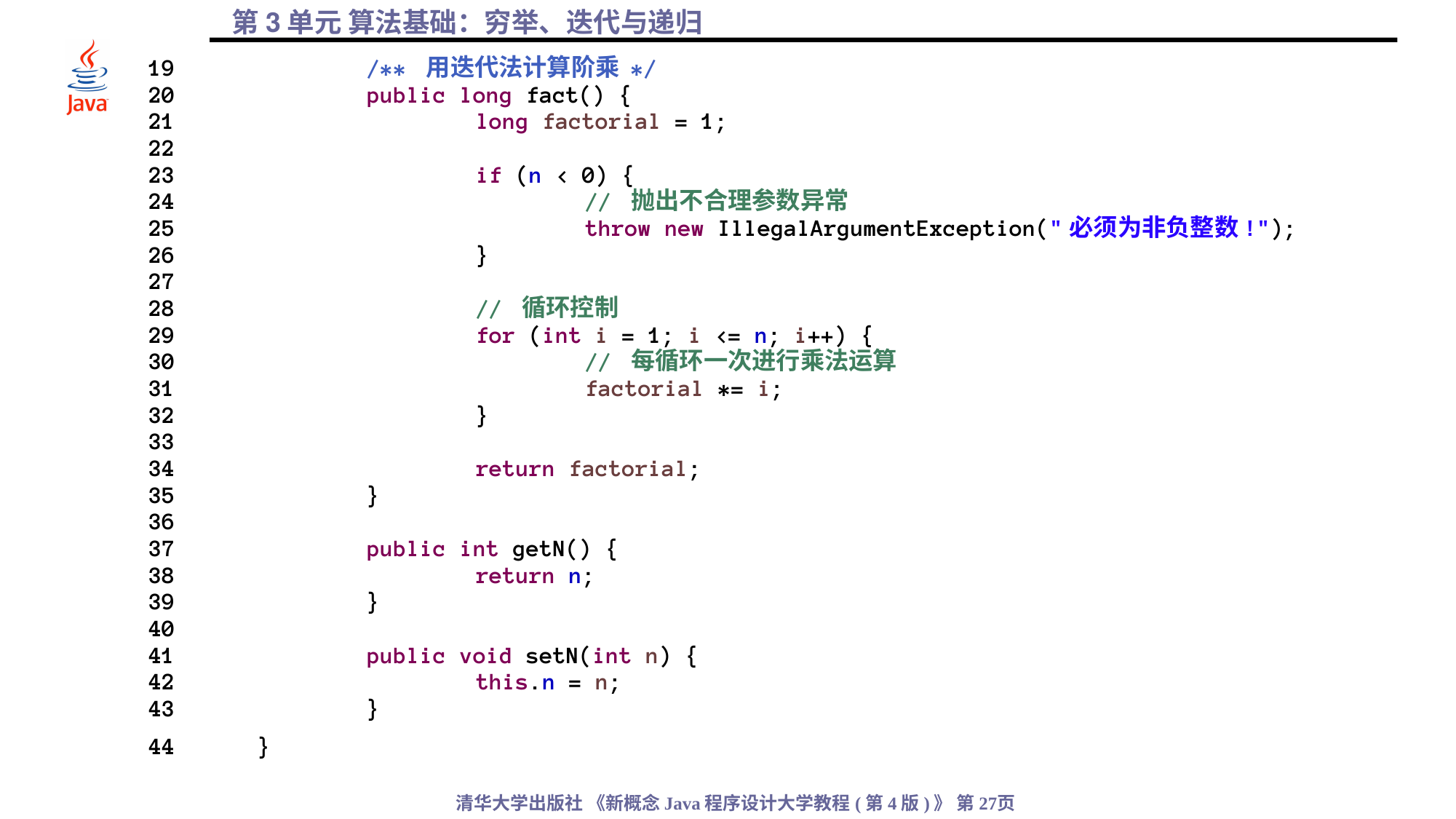

19		/** 用迭代法计算阶乘 */
20		public long fact() {
21			long factorial = 1;
22
23			if (n < 0) {
24				// 抛出不合理参数异常
25				throw new IllegalArgumentException("必须为非负整数!");
26			}
27
28			// 循环控制
29			for (int i = 1; i <= n; i++) {
30				// 每循环一次进行乘法运算
31				factorial *= i;
32			}
33
34			return factorial;
35		}
36
37		public int getN() {
38			return n;
39		}
40
41		public void setN(int n) {
42			this.n = n;
43		}
44	}